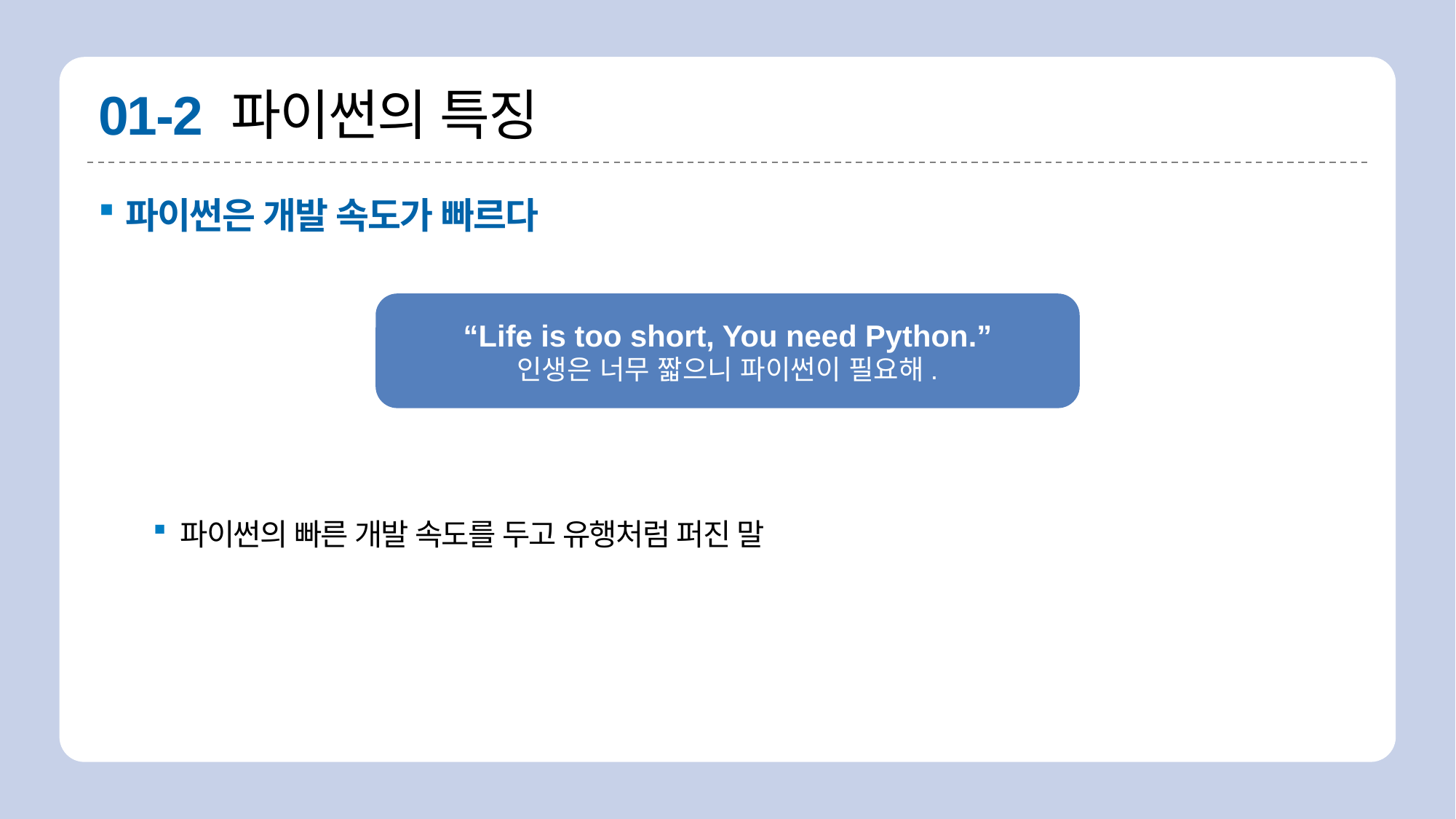

# 01-2 파이썬의 특징
파이썬은 개발 속도가 빠르다

파이썬의 빠른 개발 속도를 두고 유행처럼 퍼진 말

“Life is too short, You need Python.”
인생은 너무 짧으니 파이썬이 필요해.